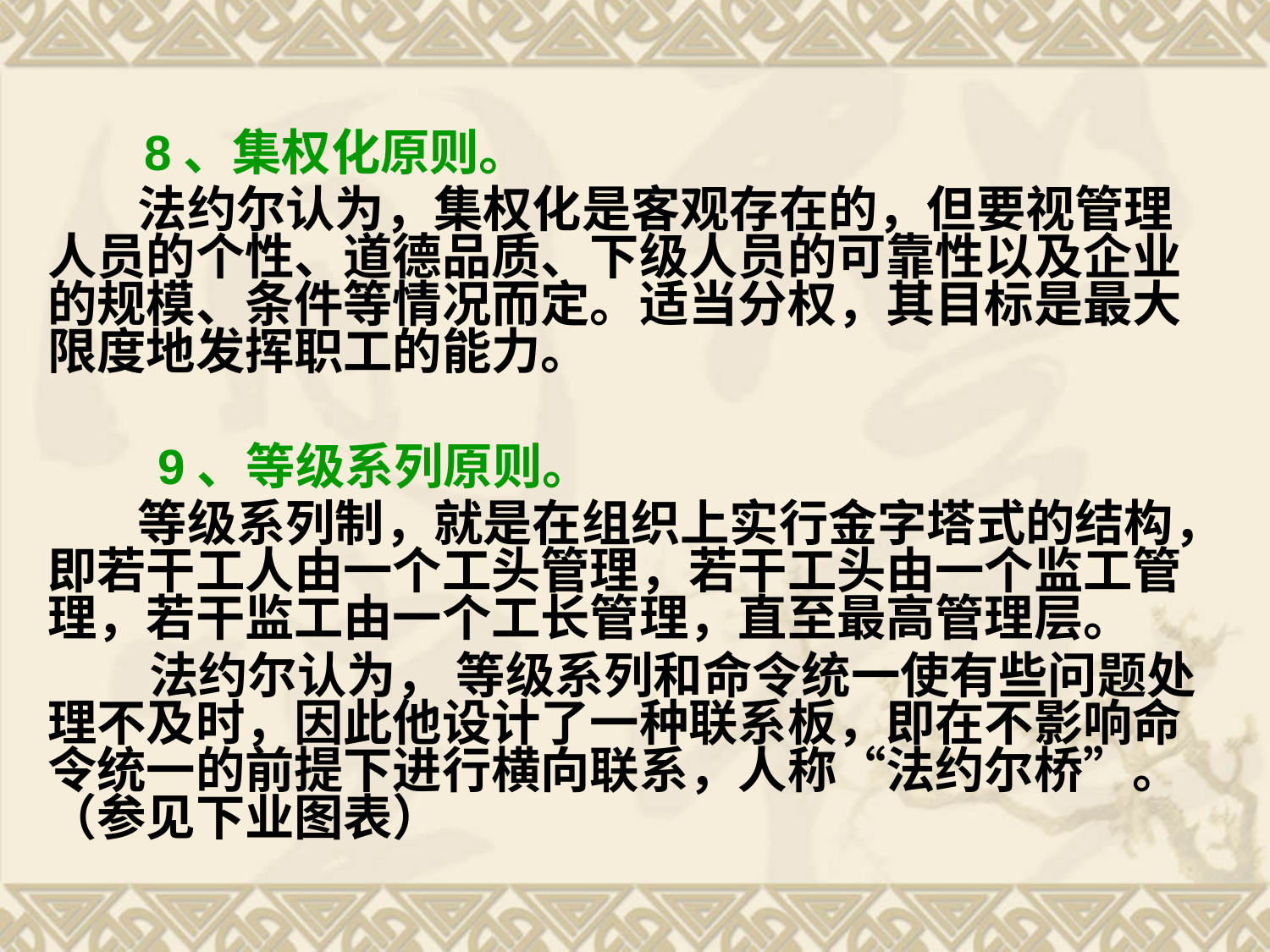

8、集权化原则。
       法约尔认为，集权化是客观存在的，但要视管理人员的个性、道德品质、下级人员的可靠性以及企业的规模、条件等情况而定。适当分权，其目标是最大限度地发挥职工的能力。

        9、等级系列原则。
       等级系列制，就是在组织上实行金字塔式的结构，即若干工人由一个工头管理，若干工头由一个监工管理，若干监工由一个工长管理，直至最高管理层。
        法约尔认为， 等级系列和命令统一使有些问题处理不及时，因此他设计了一种联系板，即在不影响命令统一的前提下进行横向联系，人称“法约尔桥”。（参见下业图表）